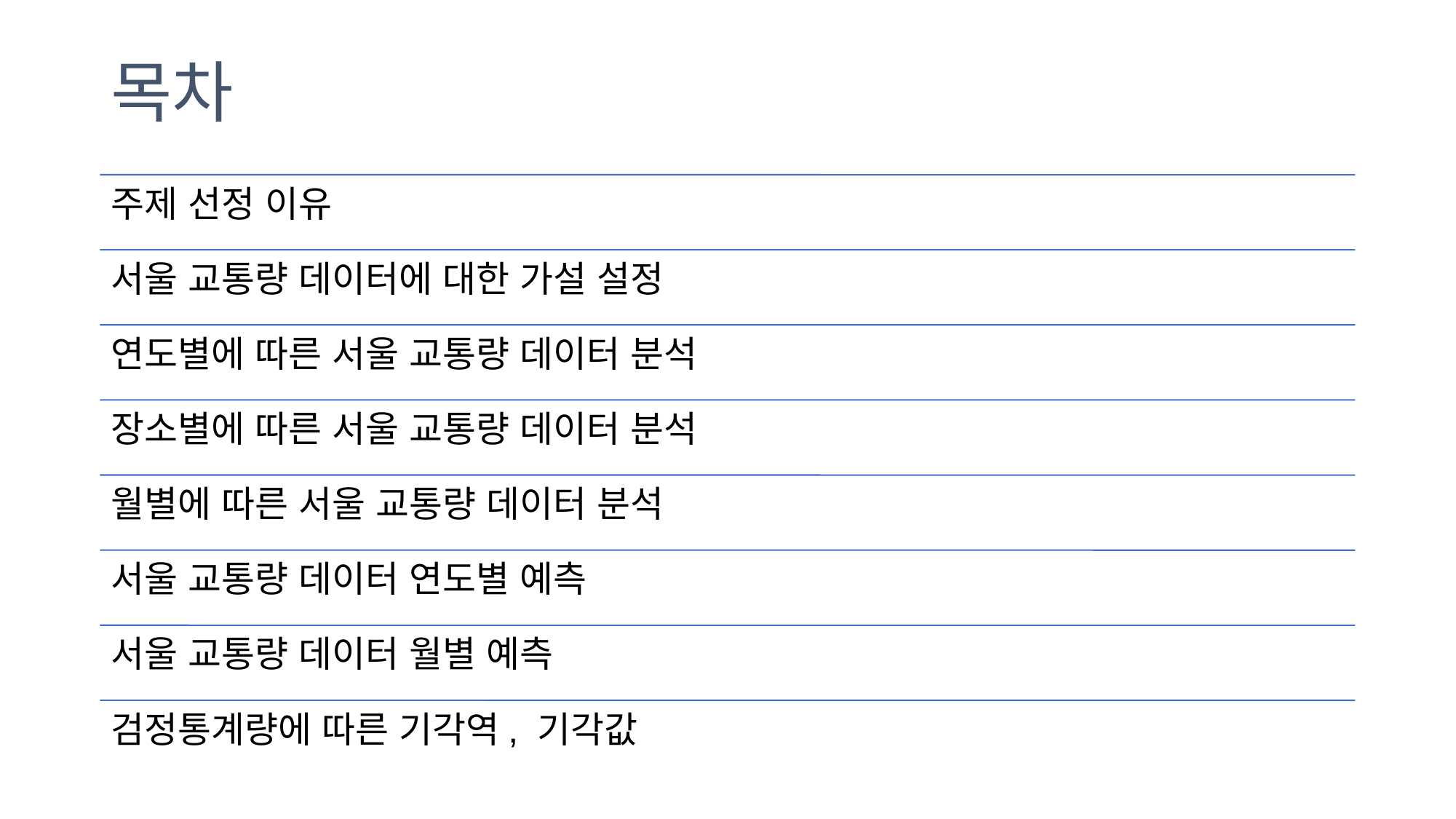

# 목차
주제 선정 이유
서울 교통량 데이터에 대한 가설 설정
연도별에 따른 서울 교통량 데이터 분석
장소별에 따른 서울 교통량 데이터 분석
월별에 따른 서울 교통량 데이터 분석
서울 교통량 데이터 연도별 예측
서울 교통량 데이터 월별 예측
검정통계량에 따른 기각역, 기각값